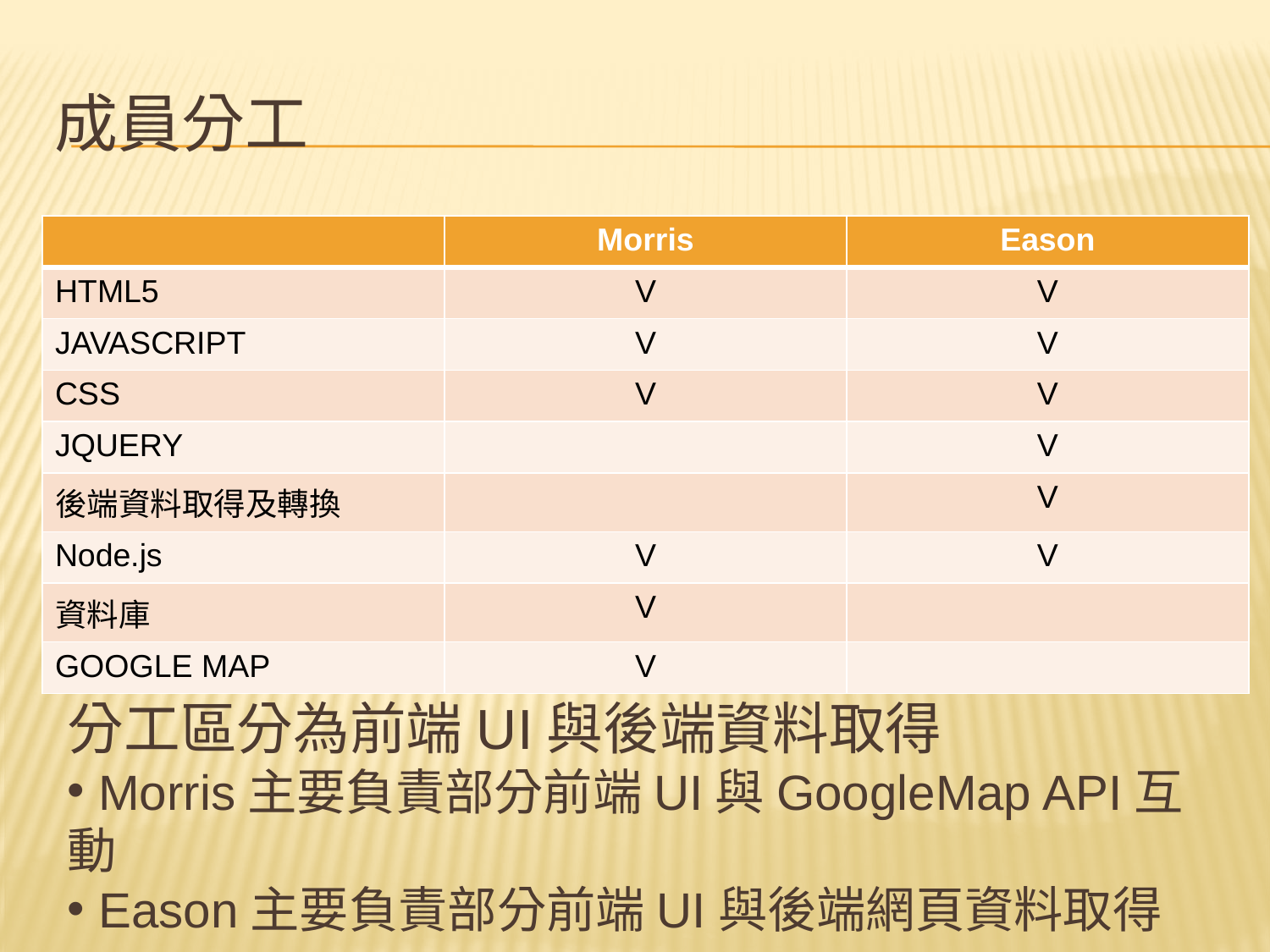

# 成員分工
|  | Morris | Eason |
| --- | --- | --- |
| HTML5 | V | V |
| JAVASCRIPT | V | V |
| CSS | V | V |
| JQUERY |  | V |
| 後端資料取得及轉換 |  | V |
| Node.js | V | V |
| 資料庫 | V |  |
| GOOGLE MAP | V |  |
分工區分為前端UI與後端資料取得
 Morris主要負責部分前端UI與GoogleMap API互動
 Eason主要負責部分前端UI與後端網頁資料取得